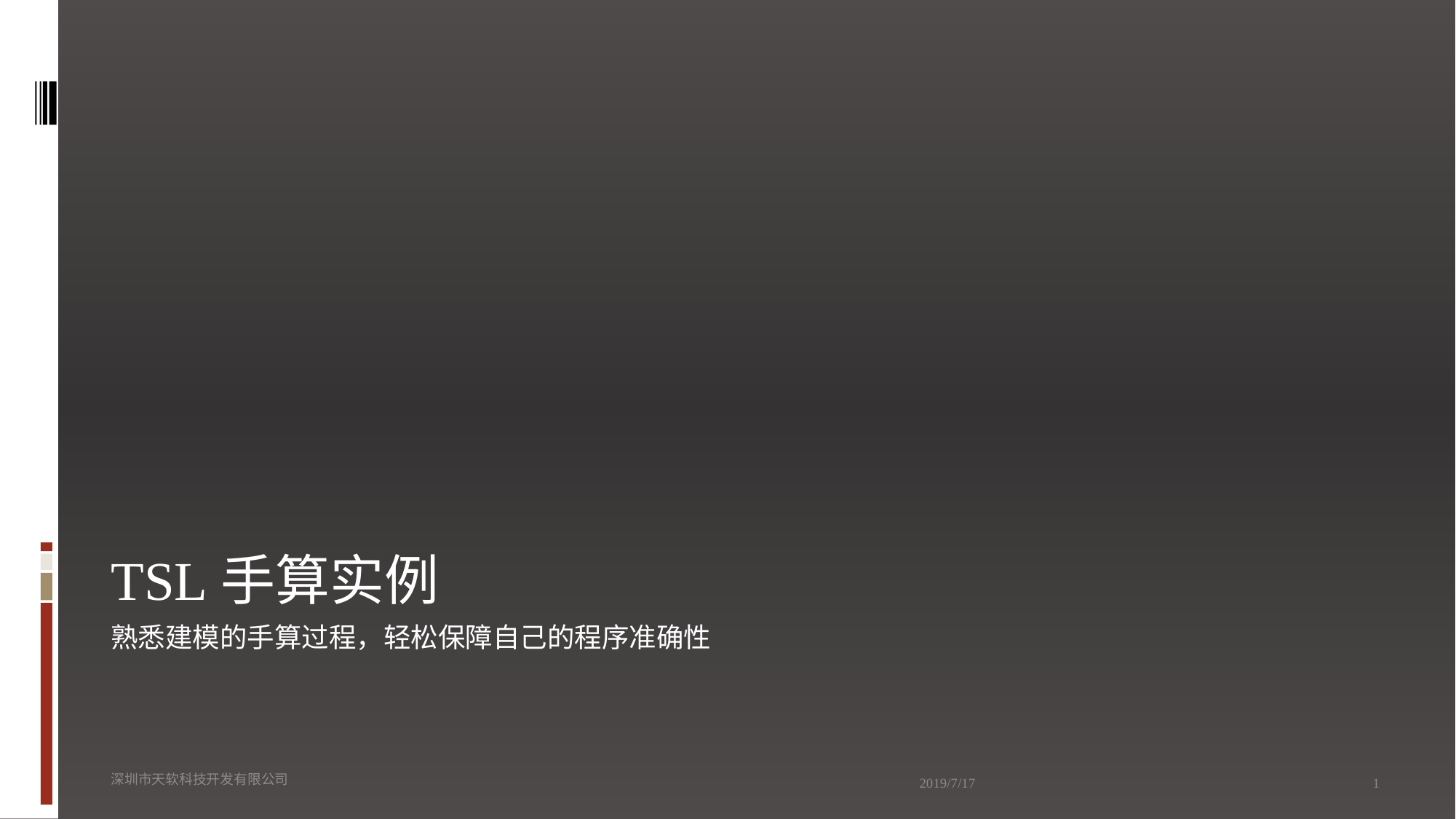

# TSL手算实例
熟悉建模的手算过程，轻松保障自己的程序准确性
深圳市天软科技开发有限公司
2019/7/17
1